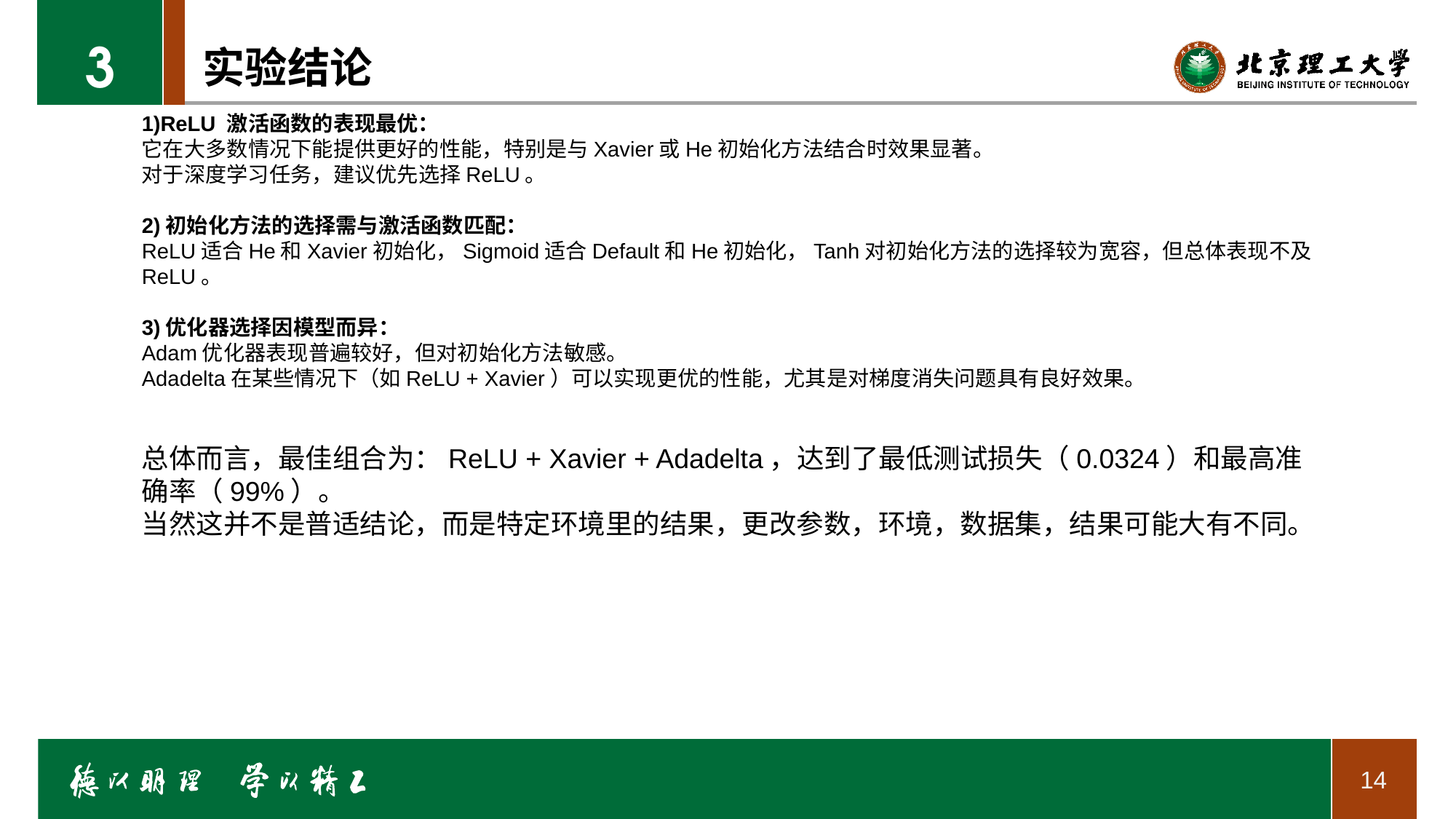

3
# 实验结论
1)ReLU 激活函数的表现最优：
它在大多数情况下能提供更好的性能，特别是与Xavier或He初始化方法结合时效果显著。
对于深度学习任务，建议优先选择ReLU。

2)初始化方法的选择需与激活函数匹配：
ReLU适合He和Xavier初始化，Sigmoid适合Default和He初始化，Tanh对初始化方法的选择较为宽容，但总体表现不及ReLU。

3)优化器选择因模型而异：
Adam优化器表现普遍较好，但对初始化方法敏感。
Adadelta在某些情况下（如ReLU + Xavier）可以实现更优的性能，尤其是对梯度消失问题具有良好效果。

总体而言，最佳组合为：ReLU + Xavier + Adadelta，达到了最低测试损失（0.0324）和最高准确率（99%）。
当然这并不是普适结论，而是特定环境里的结果，更改参数，环境，数据集，结果可能大有不同。